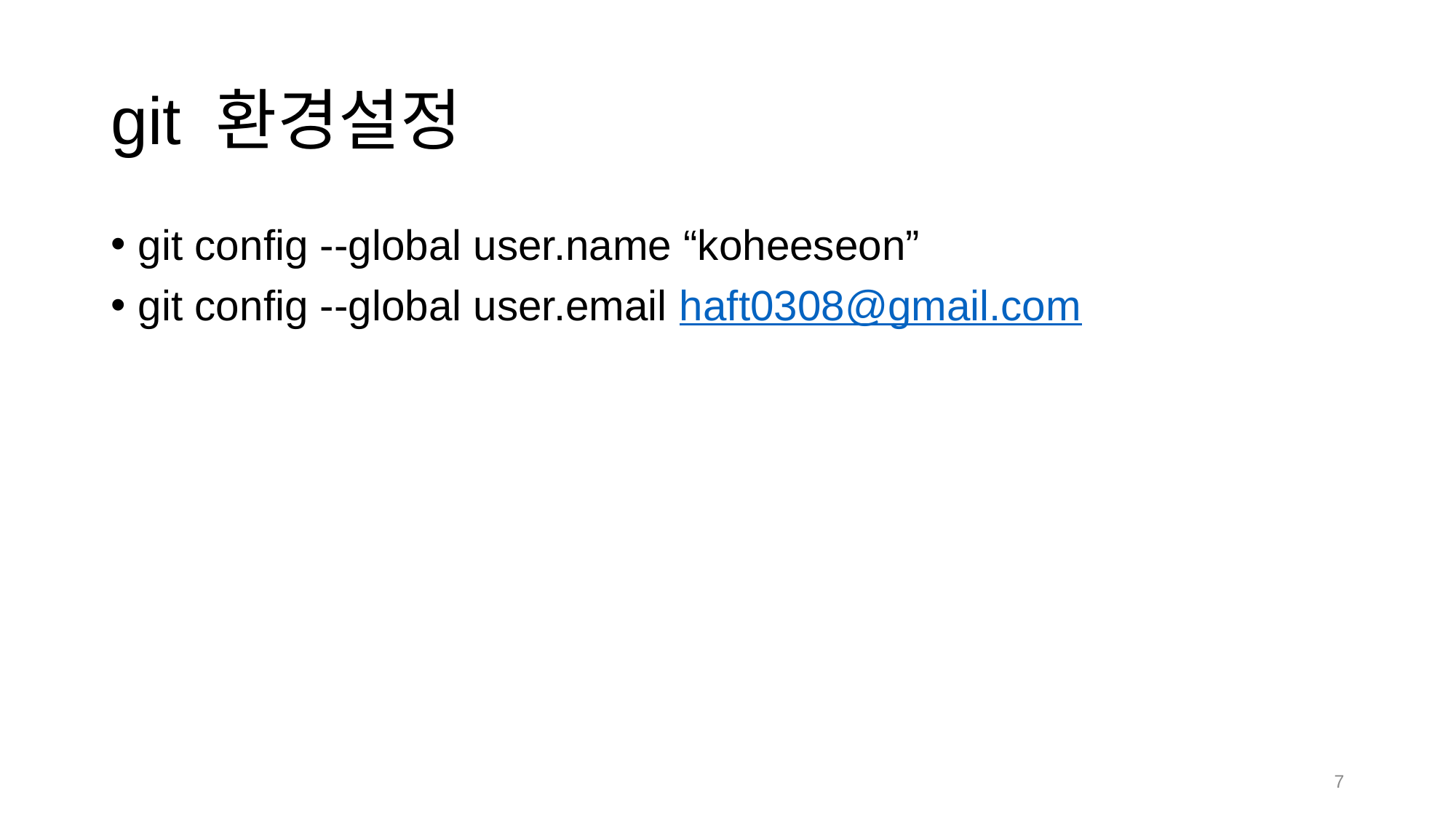

# git 환경설정
git config --global user.name “koheeseon”
git config --global user.email haft0308@gmail.com

7